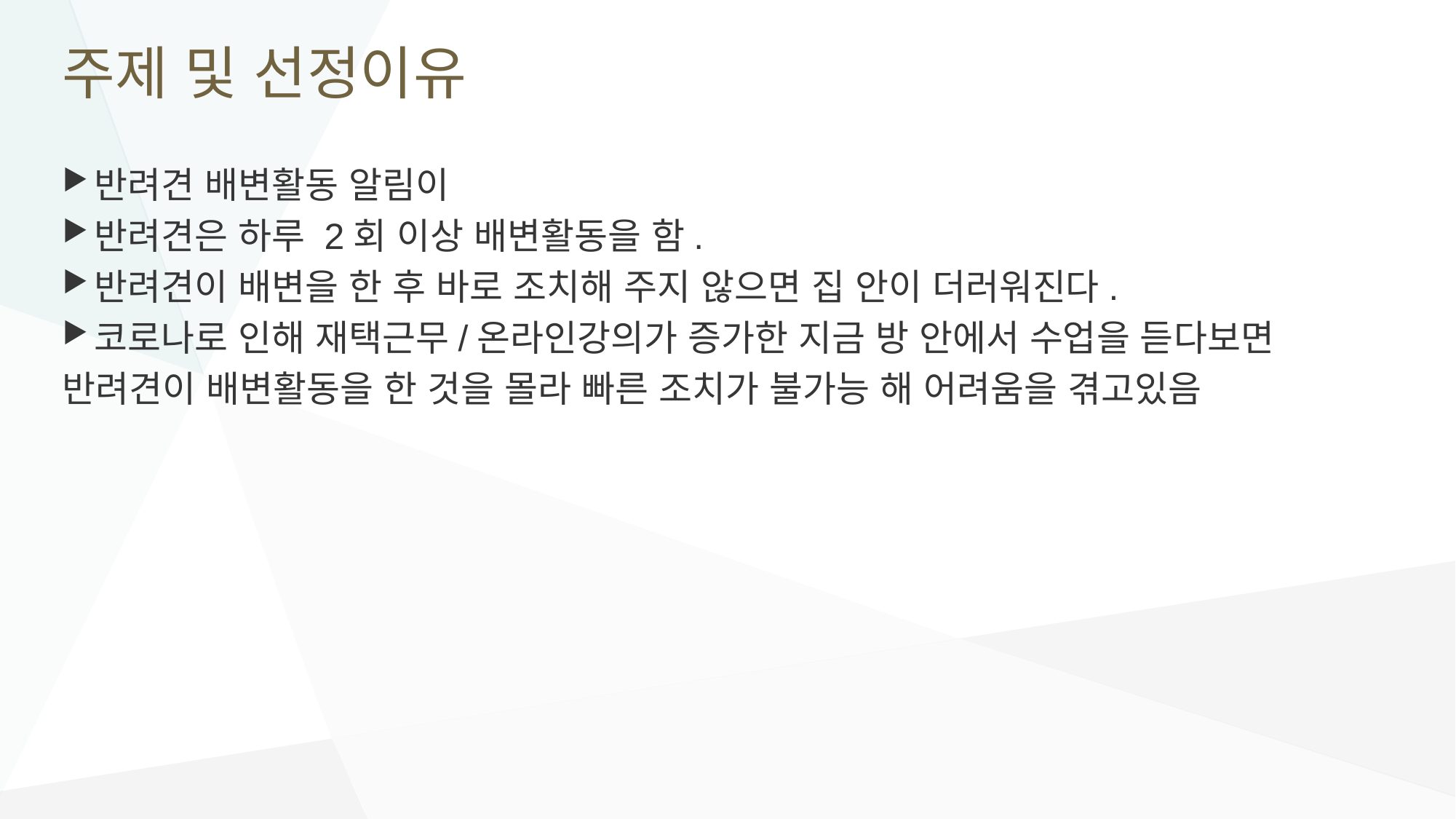

# 주제 및 선정이유
반려견 배변활동 알림이
반려견은 하루 2회 이상 배변활동을 함.
반려견이 배변을 한 후 바로 조치해 주지 않으면 집 안이 더러워진다.
코로나로 인해 재택근무/온라인강의가 증가한 지금 방 안에서 수업을 듣다보면
반려견이 배변활동을 한 것을 몰라 빠른 조치가 불가능 해 어려움을 겪고있음